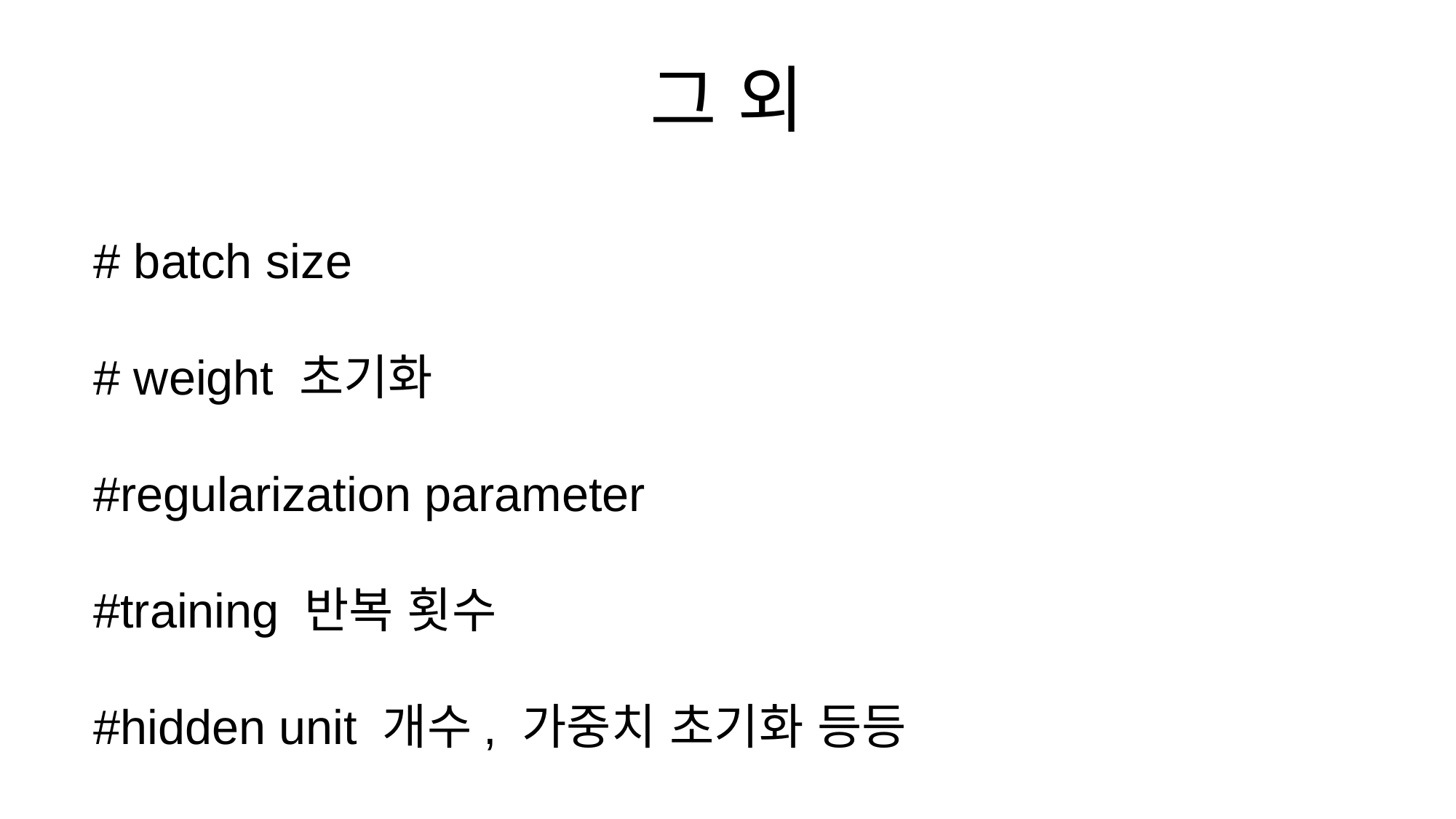

# 그 외
# batch size

# weight 초기화

#regularization parameter

#training 반복 횟수

#hidden unit 개수, 가중치 초기화 등등